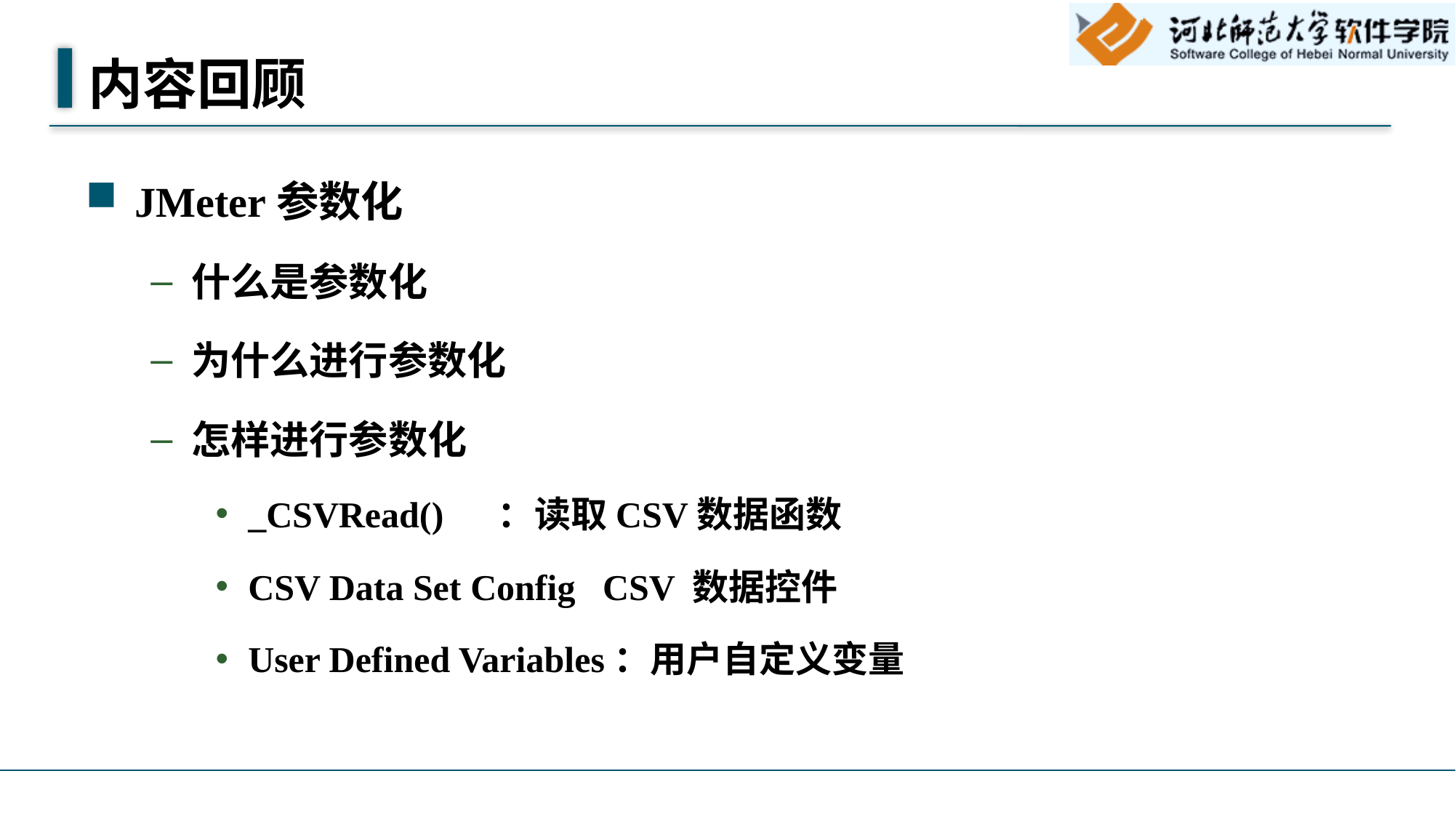

# 内容回顾
JMeter参数化
什么是参数化
为什么进行参数化
怎样进行参数化
_CSVRead()     ：读取CSV数据函数
CSV Data Set Config   CSV 数据控件
User Defined Variables：用户自定义变量